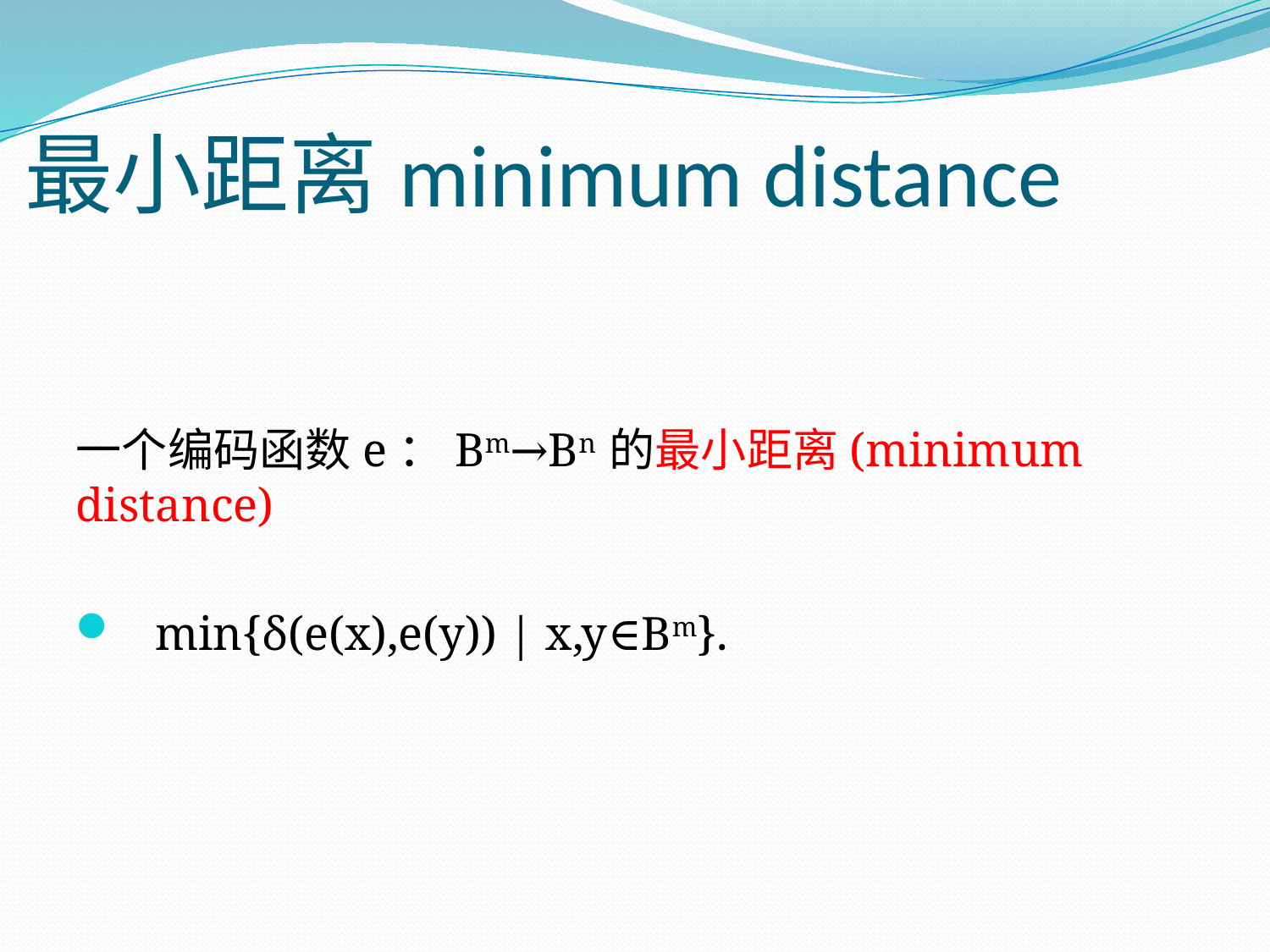

# 最小距离minimum distance

一个编码函数e：Bm→Bn 的最小距离(minimum distance)

   min{δ(e(x),e(y)) | x,y∈Bm}.